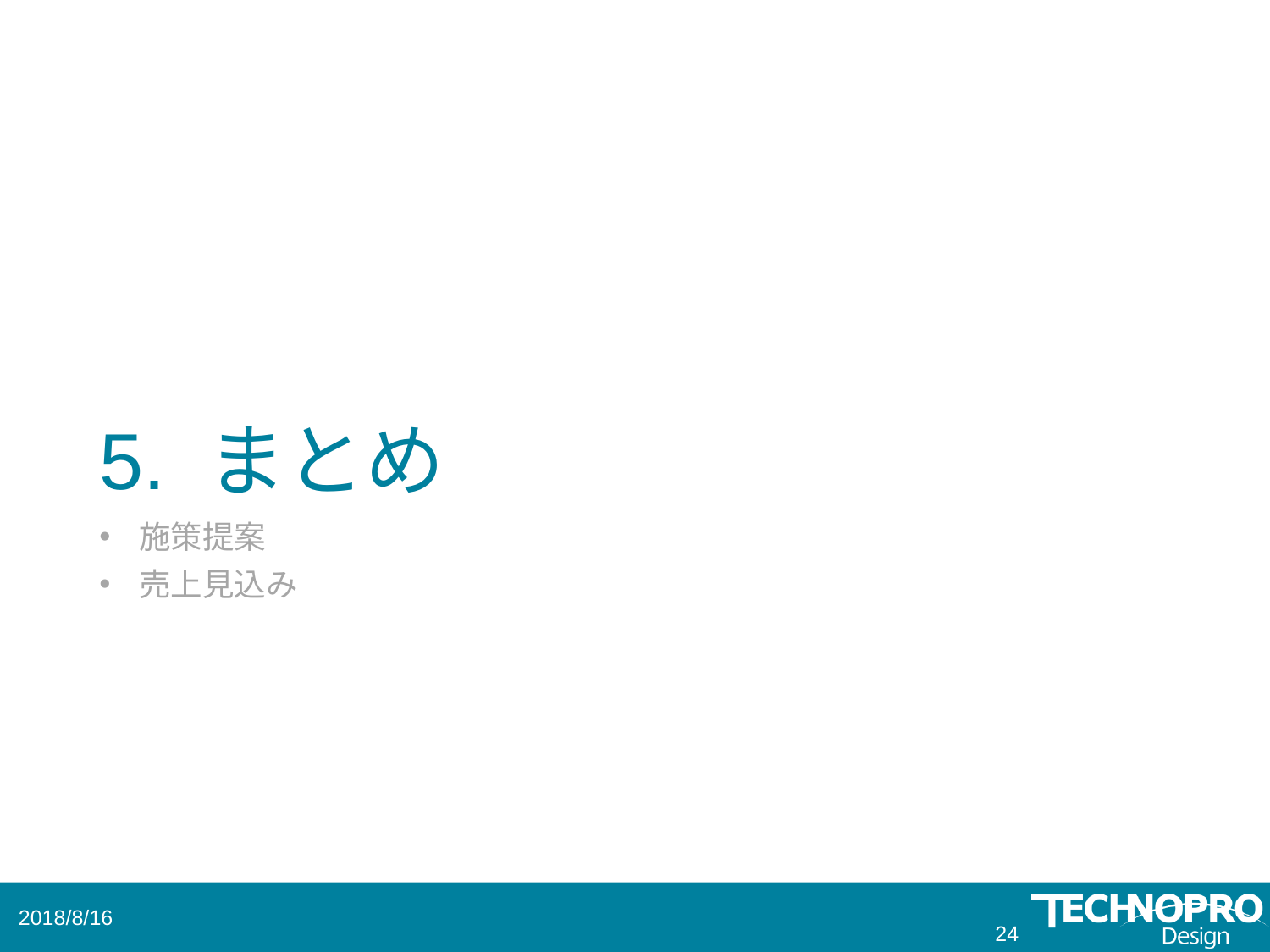

# 5. まとめ
施策提案
売上見込み

2018/8/16
24